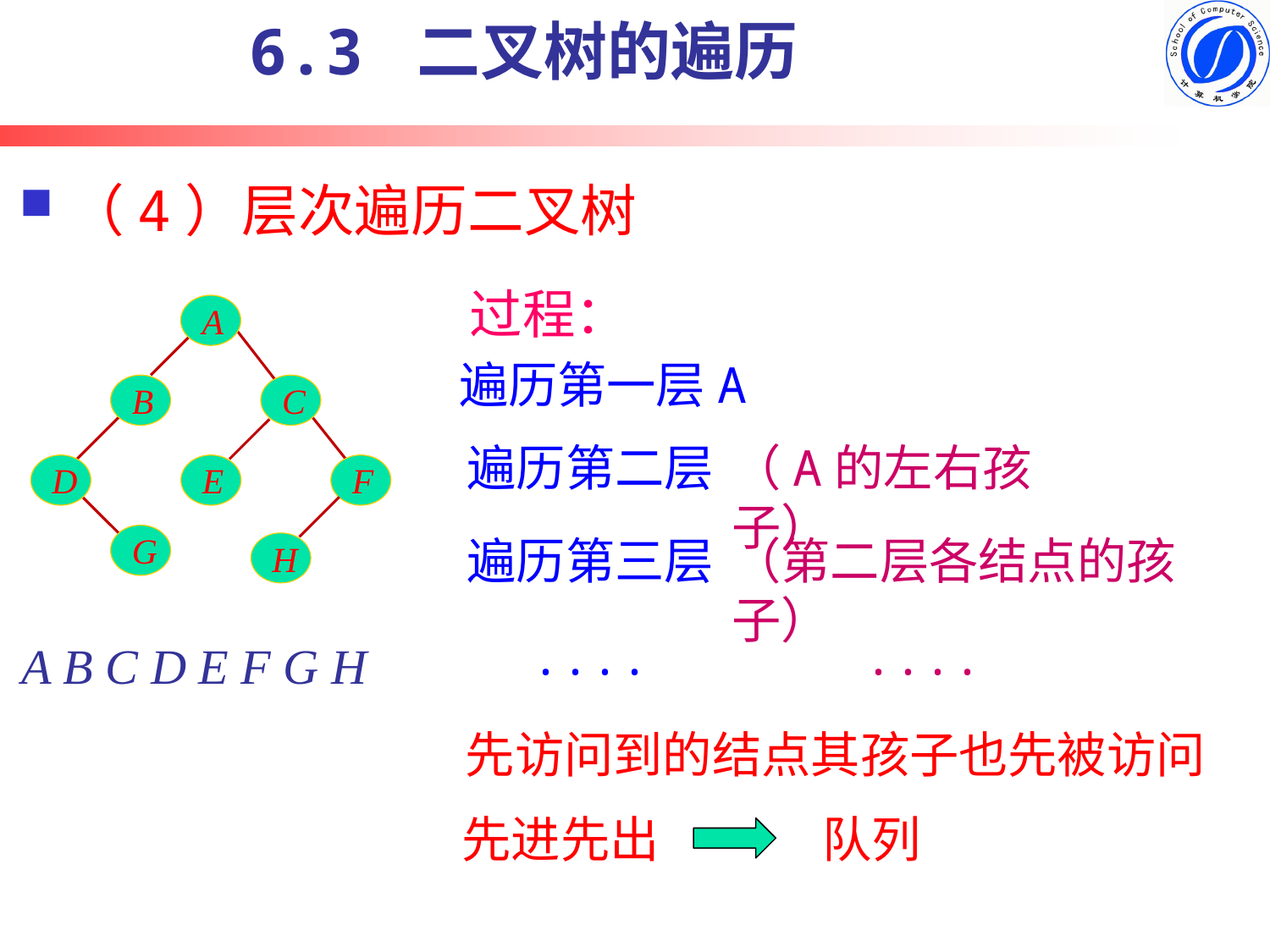

6.3 二叉树的遍历
# （4）层次遍历二叉树
过程：
A
A

B
B
C
C

D
D
E
E
F
F

G
G
H
遍历第一层A
遍历第二层
（A的左右孩子）
遍历第三层
（第二层各结点的孩子）
A B C D E F G H
····
····
先访问到的结点其孩子也先被访问
先进先出
队列